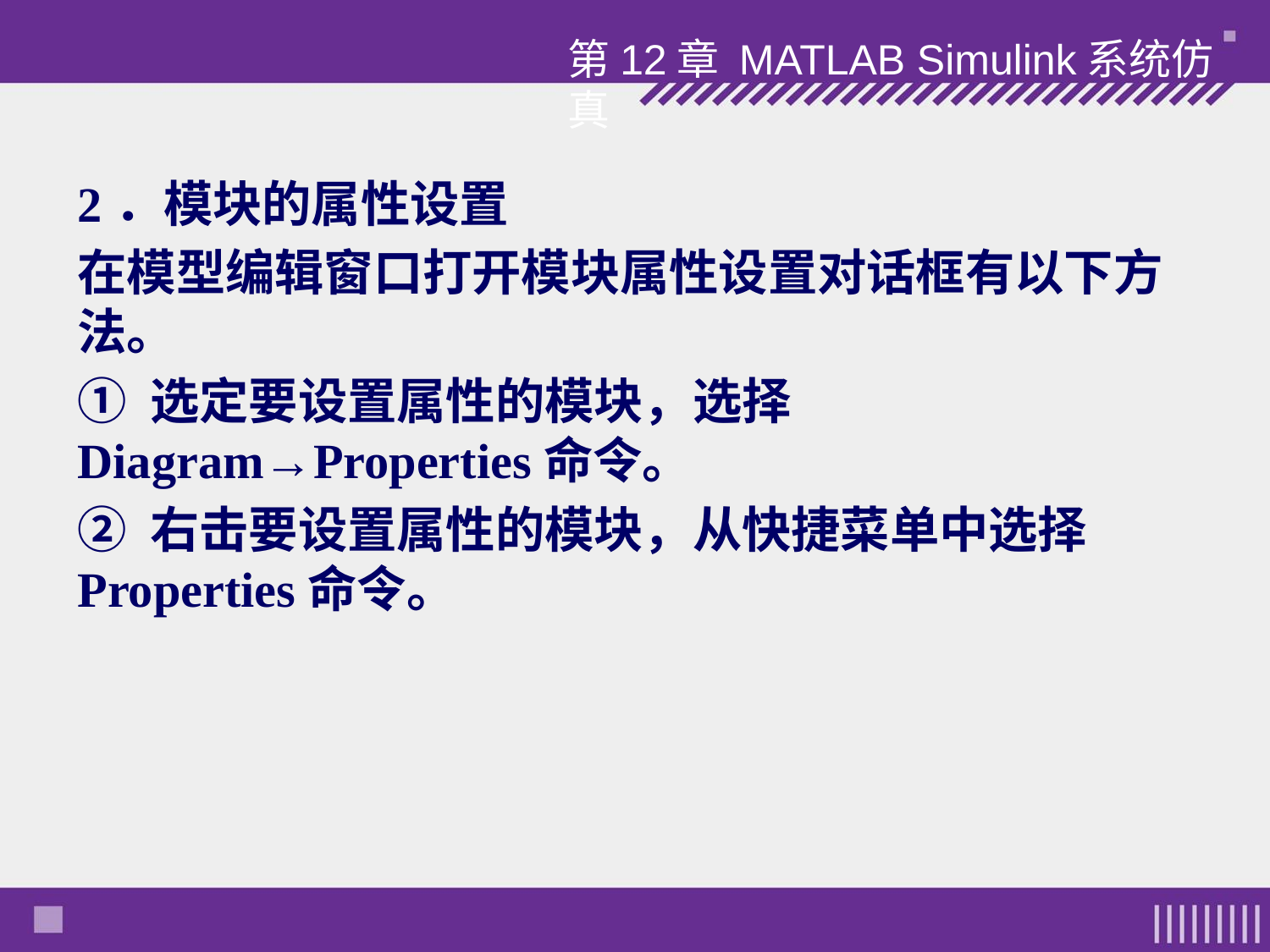

第12章 MATLAB Simulink系统仿真
2．模块的属性设置
在模型编辑窗口打开模块属性设置对话框有以下方法。
① 选定要设置属性的模块，选择Diagram→Properties命令。
② 右击要设置属性的模块，从快捷菜单中选择Properties命令。